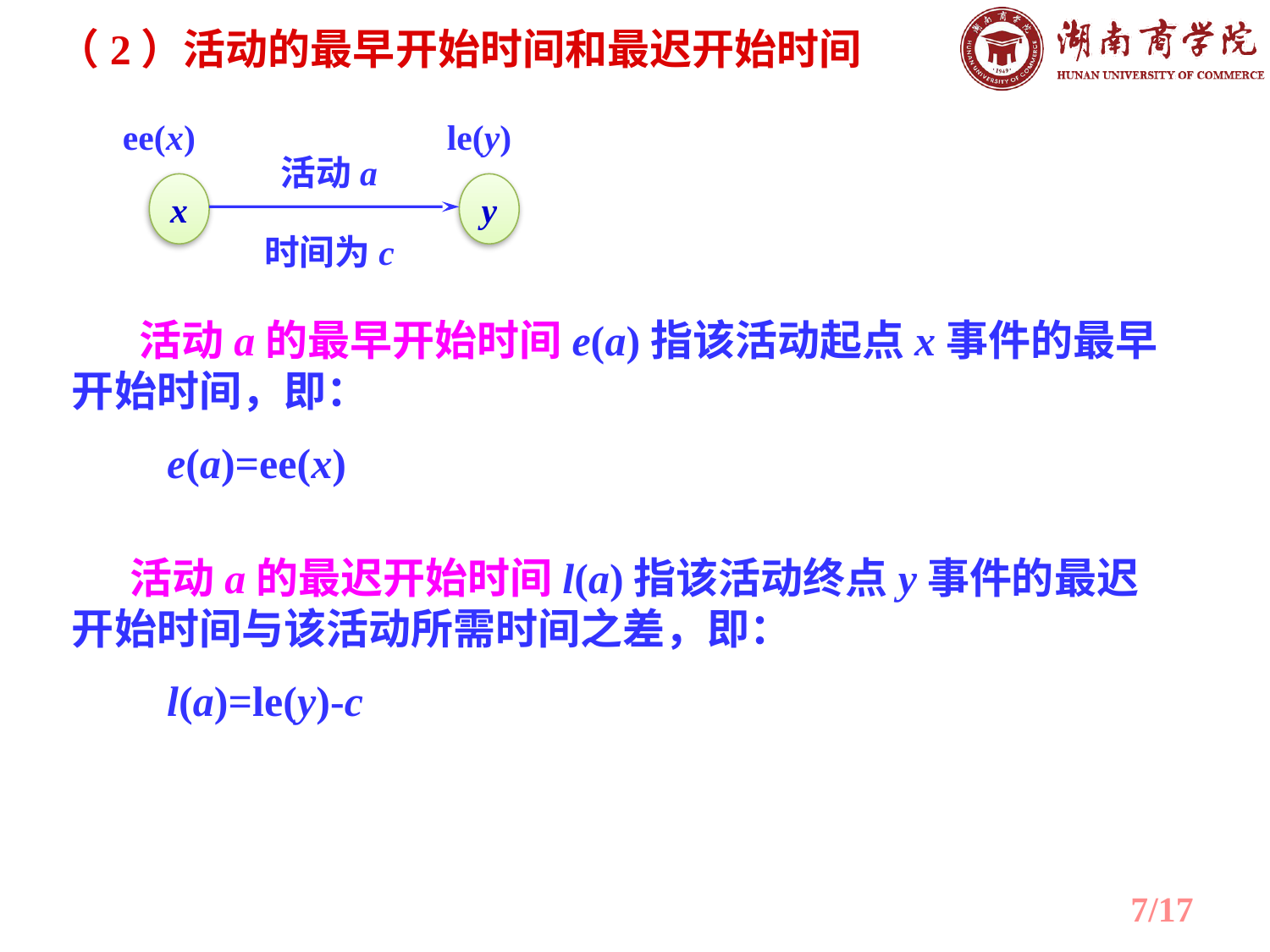

（2）活动的最早开始时间和最迟开始时间
ee(x)
le(y)
活动a
x
y

时间为c
      活动a的最早开始时间e(a)指该活动起点x事件的最早开始时间，即：
　　e(a)=ee(x)
     活动a的最迟开始时间l(a)指该活动终点y事件的最迟开始时间与该活动所需时间之差，即：
　　l(a)=le(y)-c
7/17